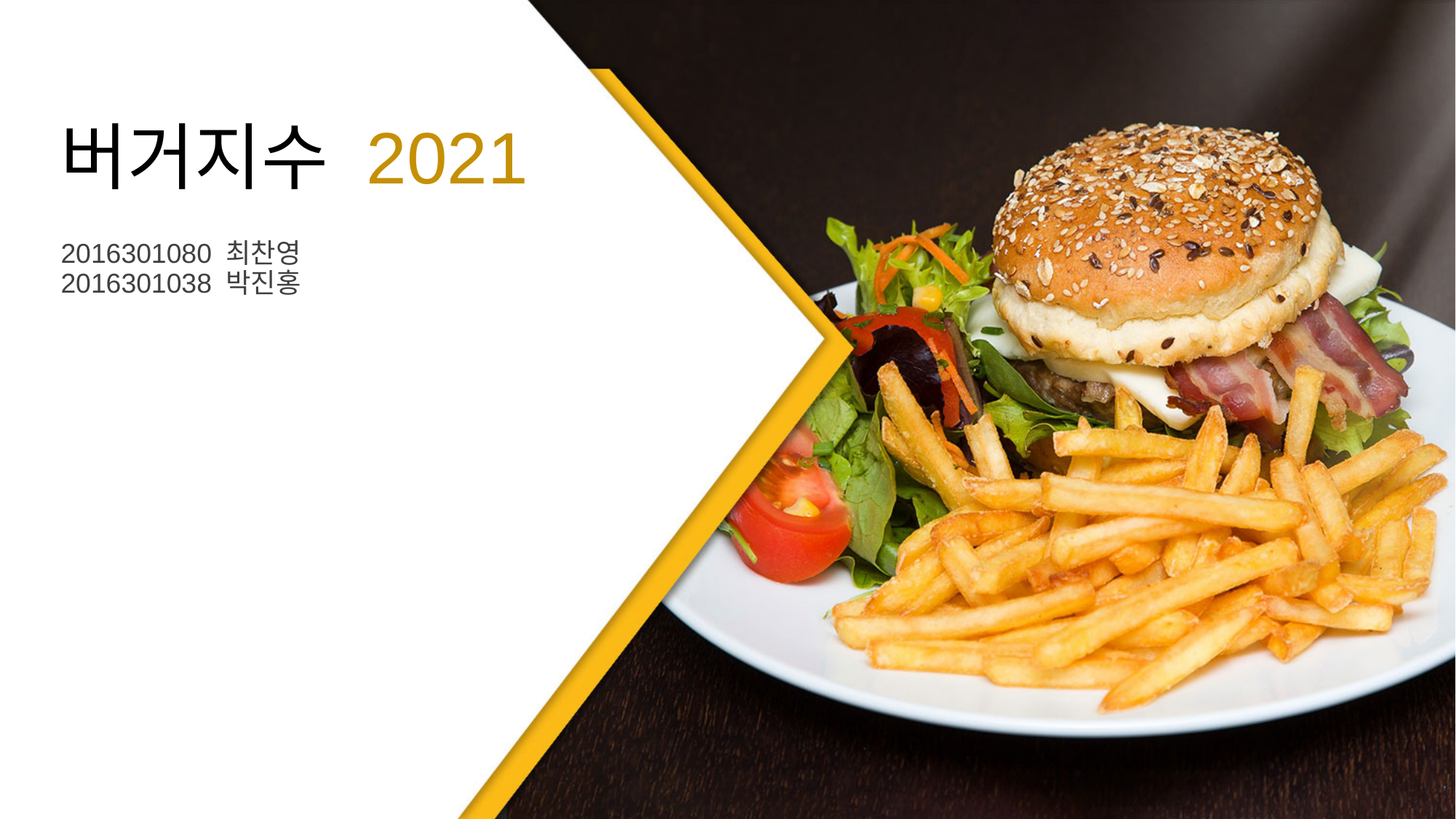

# 버거지수 2021
2016301080 최찬영
2016301038 박진홍